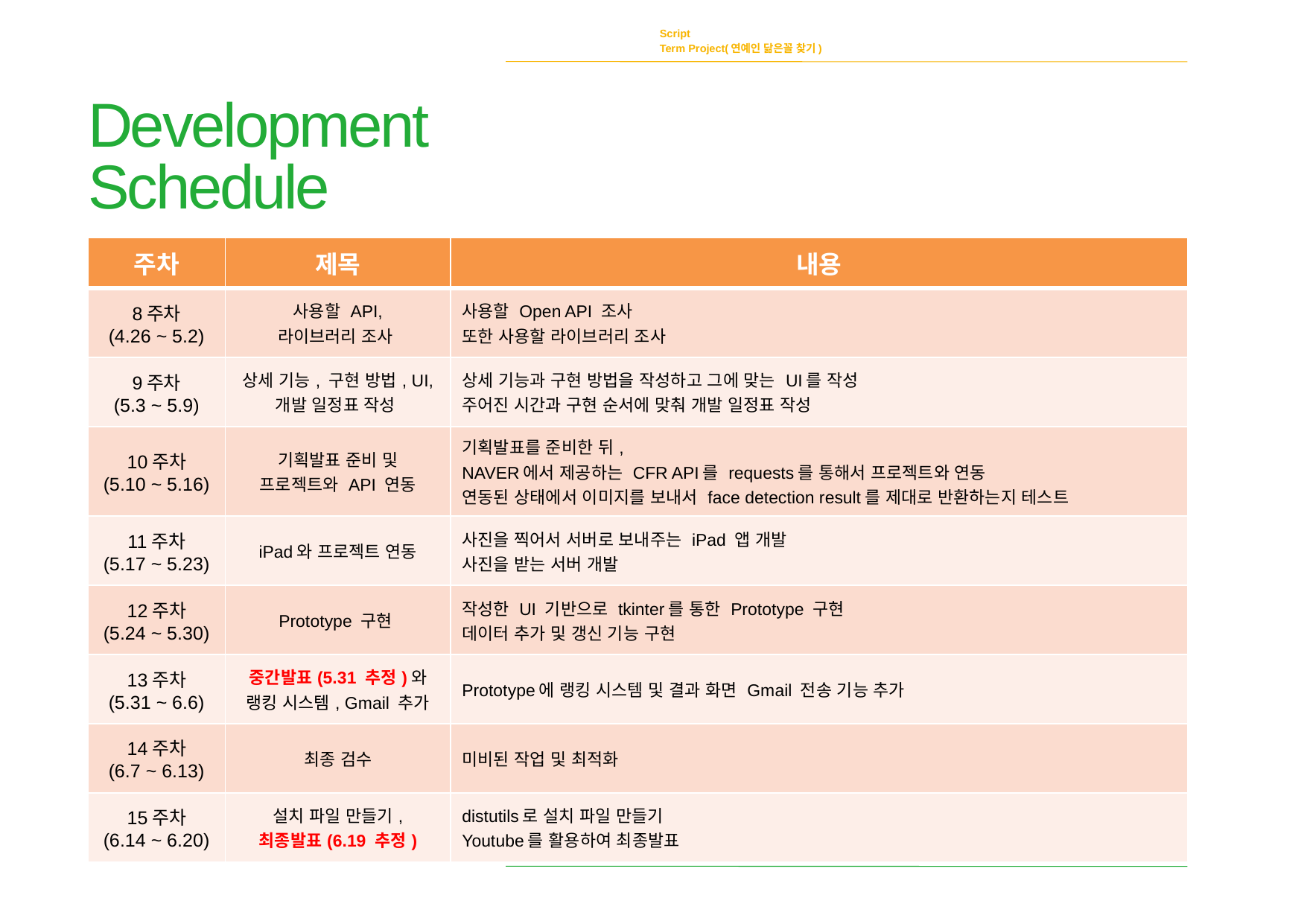

Script
Term Project(연예인 닮은꼴 찾기)
Development
Schedule
| 주차 | 제목 | 내용 |
| --- | --- | --- |
| 8주차 (4.26 ~ 5.2) | 사용할 API, 라이브러리 조사 | 사용할 Open API 조사 또한 사용할 라이브러리 조사 |
| 9주차 (5.3 ~ 5.9) | 상세 기능, 구현 방법, UI, 개발 일정표 작성 | 상세 기능과 구현 방법을 작성하고 그에 맞는 UI를 작성 주어진 시간과 구현 순서에 맞춰 개발 일정표 작성 |
| 10주차 (5.10 ~ 5.16) | 기획발표 준비 및 프로젝트와 API 연동 | 기획발표를 준비한 뒤, NAVER에서 제공하는 CFR API를 requests를 통해서 프로젝트와 연동 연동된 상태에서 이미지를 보내서 face detection result를 제대로 반환하는지 테스트 |
| 11주차 (5.17 ~ 5.23) | iPad와 프로젝트 연동 | 사진을 찍어서 서버로 보내주는 iPad 앱 개발 사진을 받는 서버 개발 |
| 12주차 (5.24 ~ 5.30) | Prototype 구현 | 작성한 UI 기반으로 tkinter를 통한 Prototype 구현 데이터 추가 및 갱신 기능 구현 |
| 13주차 (5.31 ~ 6.6) | 중간발표(5.31 추정)와 랭킹 시스템, Gmail 추가 | Prototype에 랭킹 시스템 및 결과 화면 Gmail 전송 기능 추가 |
| 14주차 (6.7 ~ 6.13) | 최종 검수 | 미비된 작업 및 최적화 |
| 15주차 (6.14 ~ 6.20) | 설치 파일 만들기, 최종발표(6.19 추정) | distutils로 설치 파일 만들기 Youtube를 활용하여 최종발표 |